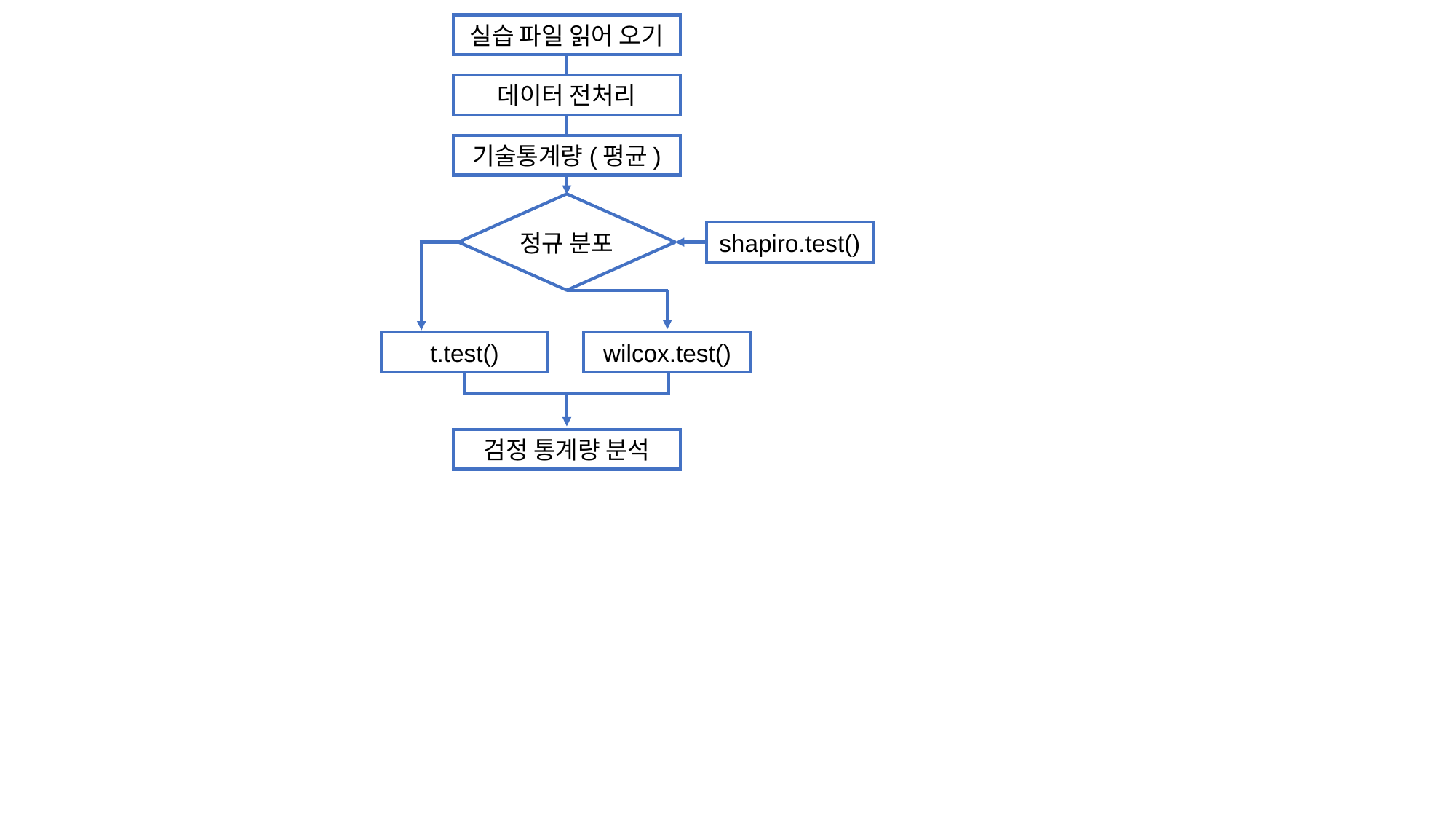

실습 파일 읽어 오기

데이터 전처리
기술통계량(평균)

정규 분포
shapiro.test()

t.test()
wilcox.test()

검정 통계량 분석